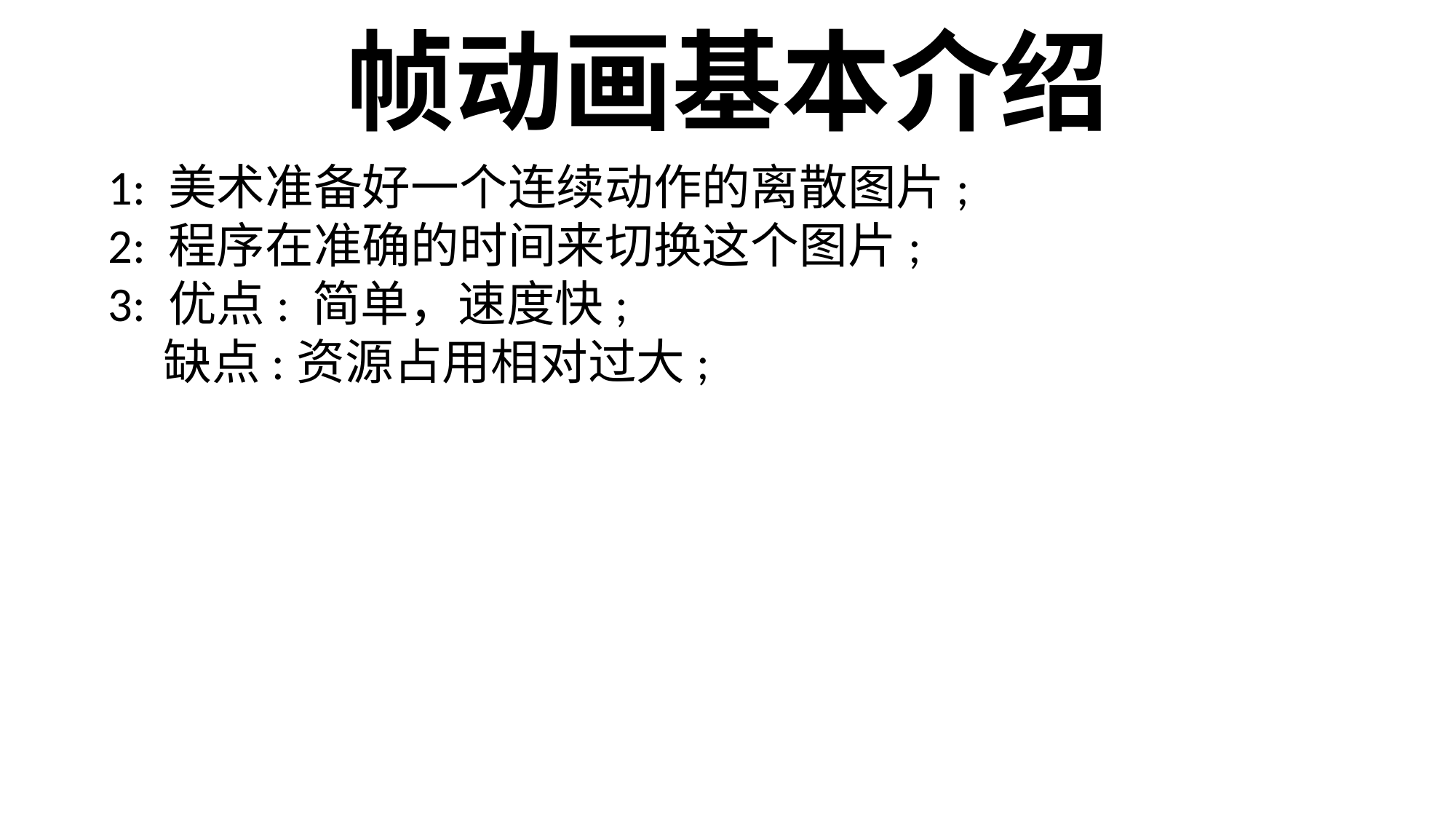

帧动画基本介绍
1: 美术准备好一个连续动作的离散图片;
2: 程序在准确的时间来切换这个图片;
3: 优点: 简单，速度快;
    缺点:资源占用相对过大;
1